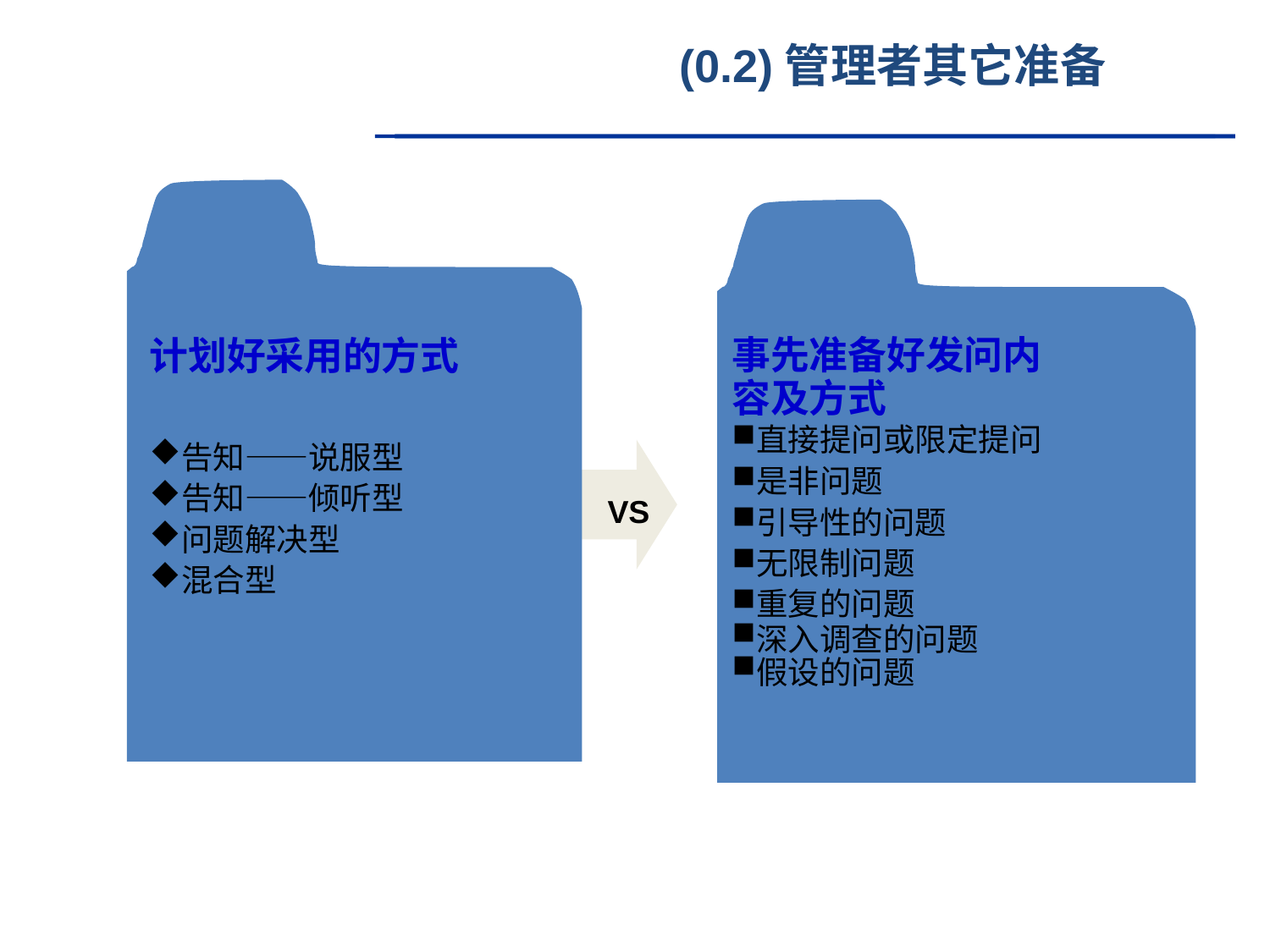

(0.2)管理者其它准备

计划好采用的方式

告知——说服型
告知——倾听型
问题解决型
混合型
事先准备好发问内
容及方式
直接提问或限定提问
是非问题
引导性的问题
无限制问题
重复的问题
深入调查的问题
假设的问题

VS